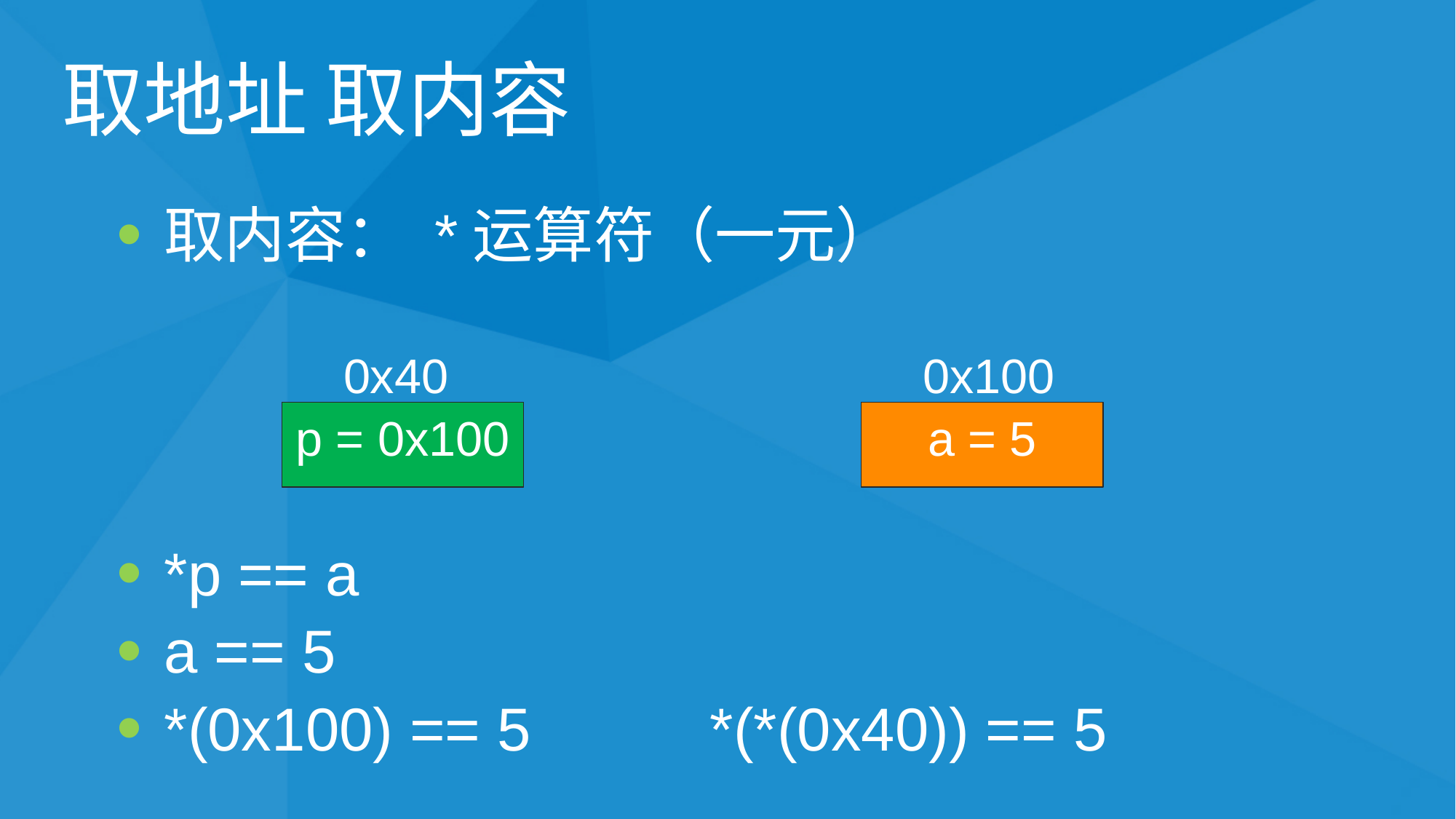

# 取地址 取内容
取内容： *运算符（一元）

*p == a
a == 5
*(0x100) == 5		*(*(0x40)) == 5
0x40
0x100
p = 0x100
a = 5